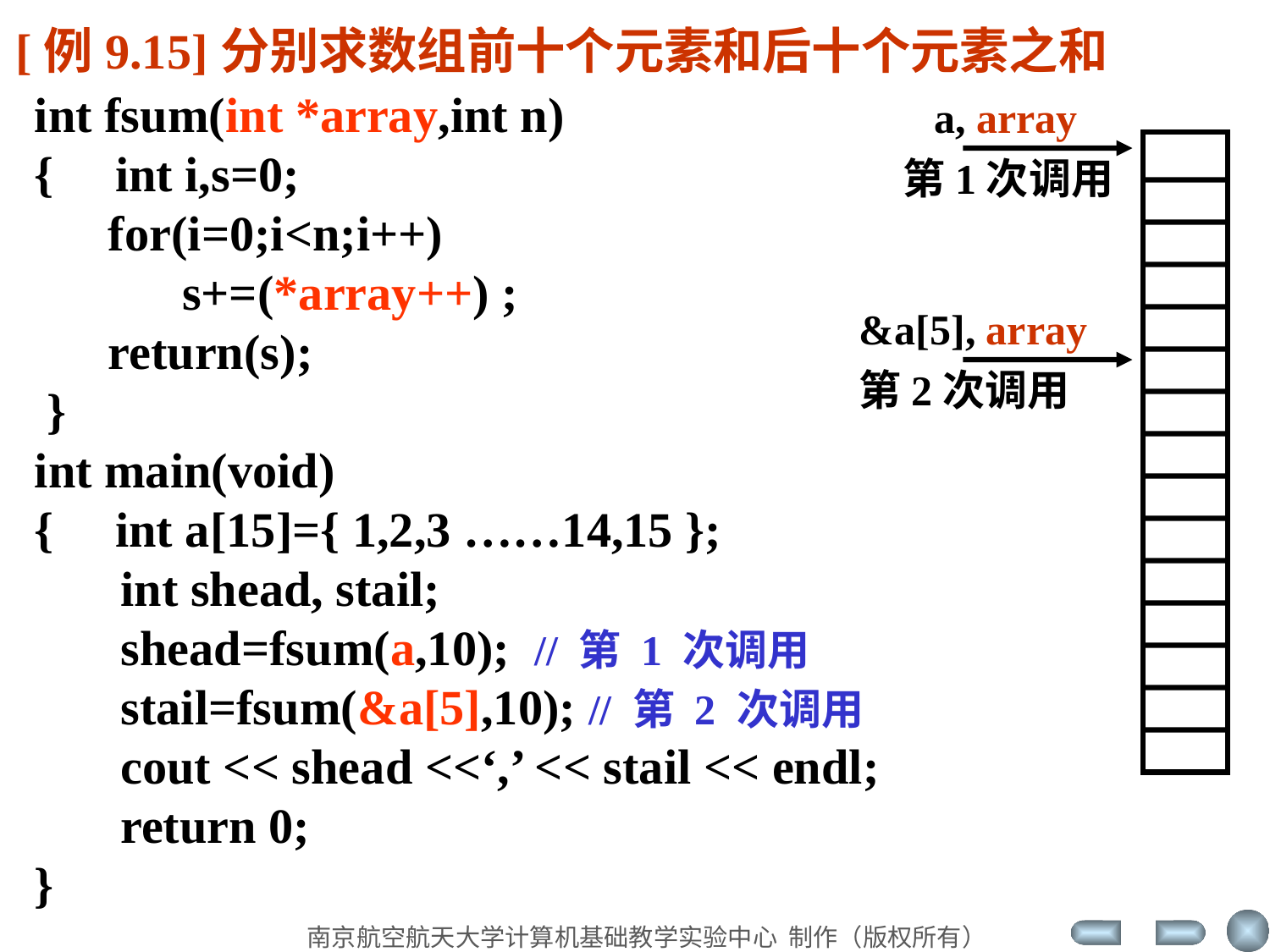

[例9.15]分别求数组前十个元素和后十个元素之和
int fsum(int *array,int n)
{     int i,s=0;
      for(i=0;i<n;i++)
            s+=(*array++) ;
      return(s);
 }
int main(void)
{     int a[15]={ 1,2,3 ……14,15 };
       int shead, stail;
       shead=fsum(a,10);  // 第 1 次调用
       stail=fsum(&a[5],10); // 第 2 次调用
       cout << shead <<‘,’ << stail << endl;
       return 0;
}
   a, array
第1次调用

&a[5], array
第2次调用